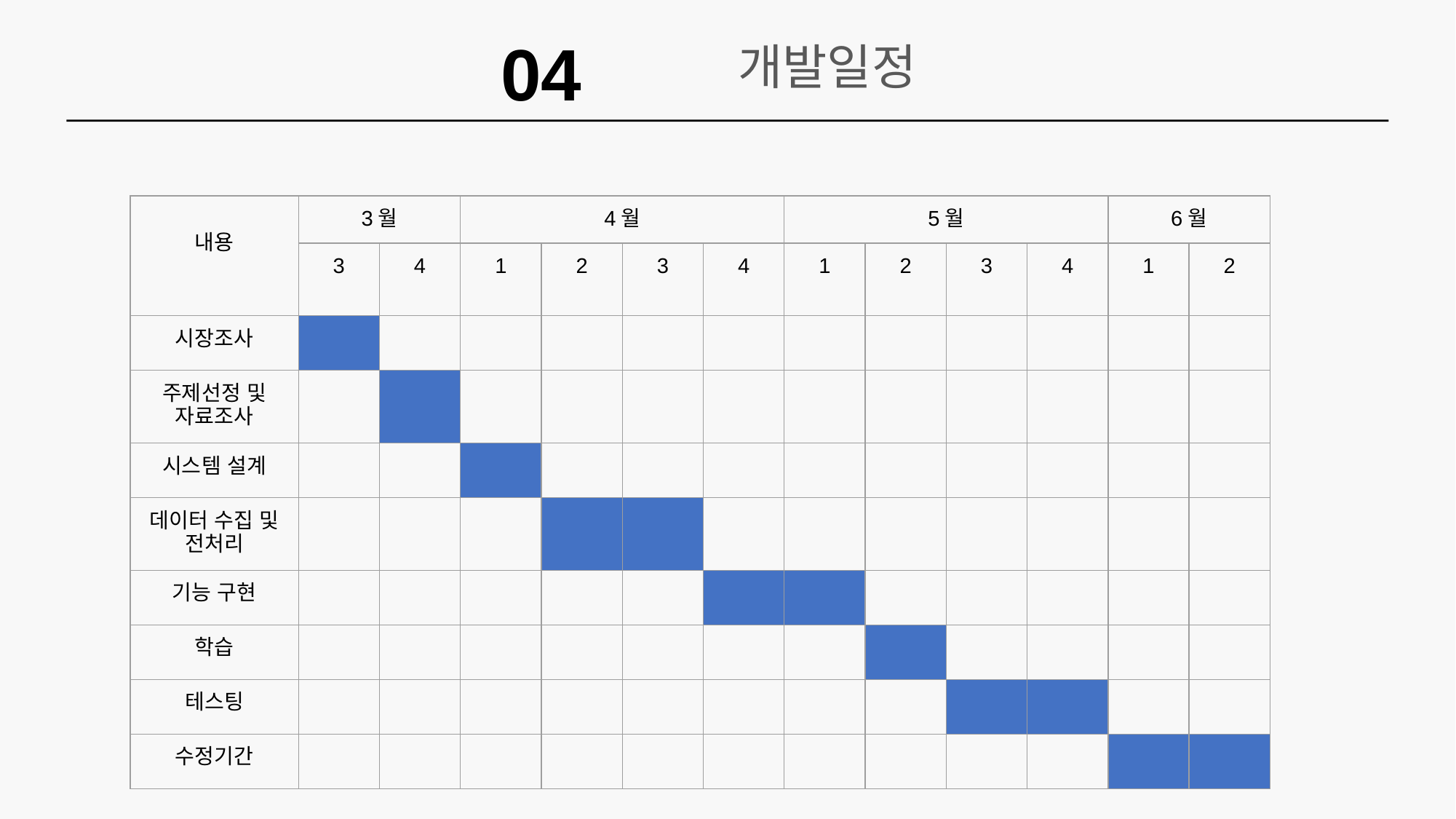

04
개발일정

| 내용 | 3월 |  | 4월 |  |  |  | 5월 |  |  |  | 6월 |  |
| --- | --- | --- | --- | --- | --- | --- | --- | --- | --- | --- | --- | --- |
|  | 3 | 4 | 1 | 2 | 3 | 4 | 1 | 2 | 3 | 4 | 1 | 2 |
| 시장조사 |  |  |  |  |  |  |  |  |  |  |  |  |
| 주제선정 및 자료조사 |  |  |  |  |  |  |  |  |  |  |  |  |
| 시스템 설계 |  |  |  |  |  |  |  |  |  |  |  |  |
| 데이터 수집 및 전처리 |  |  |  |  |  |  |  |  |  |  |  |  |
| 기능 구현 |  |  |  |  |  |  |  |  |  |  |  |  |
| 학습 |  |  |  |  |  |  |  |  |  |  |  |  |
| 테스팅 |  |  |  |  |  |  |  |  |  |  |  |  |
| 수정기간 |  |  |  |  |  |  |  |  |  |  |  |  |